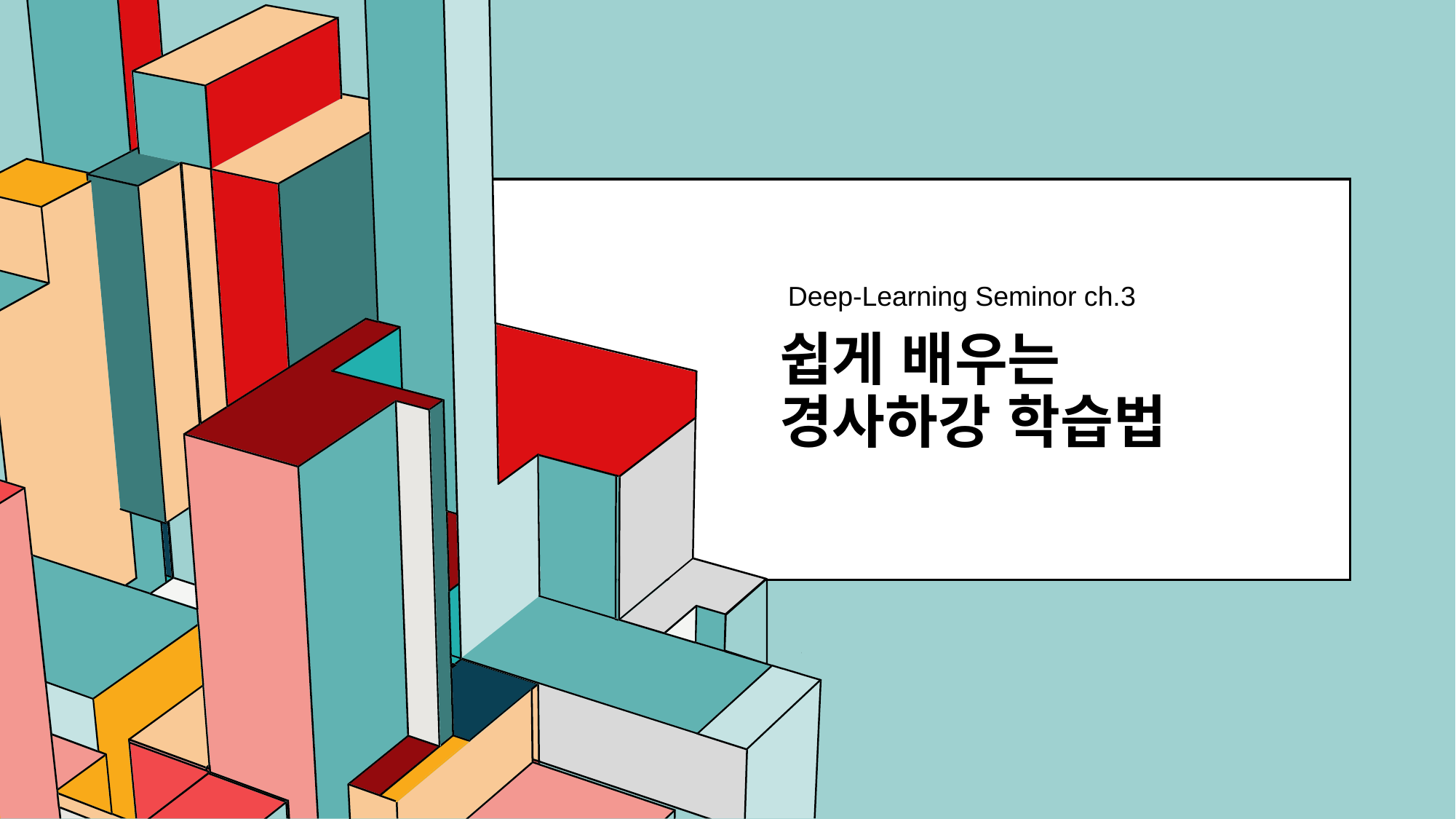

# 쉽게 배우는 경사하강 학습법
Deep-Learning Seminor ch.3